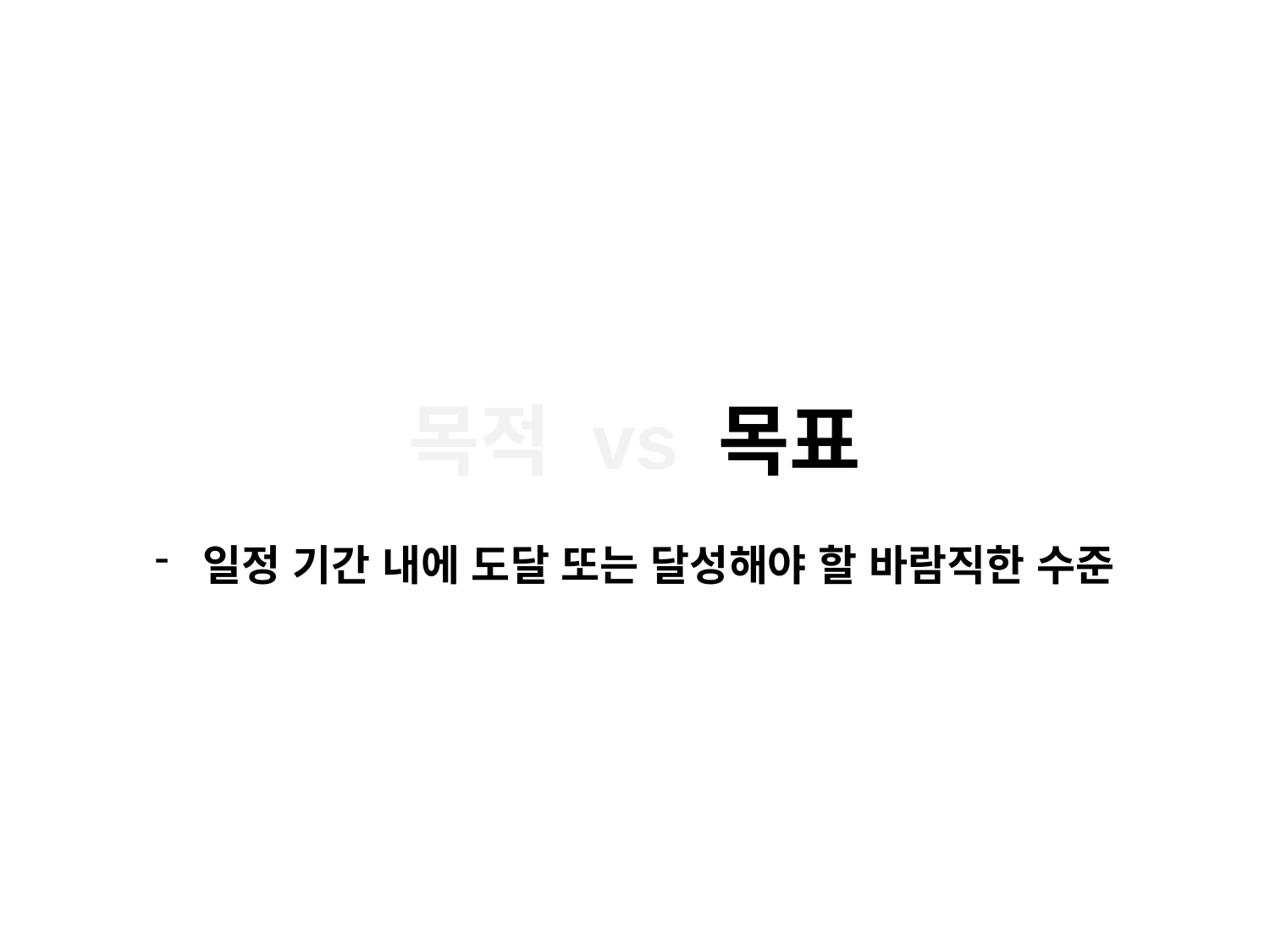

# 목적 vs 목표
일정 기간 내에 도달 또는 달성해야 할 바람직한 수준